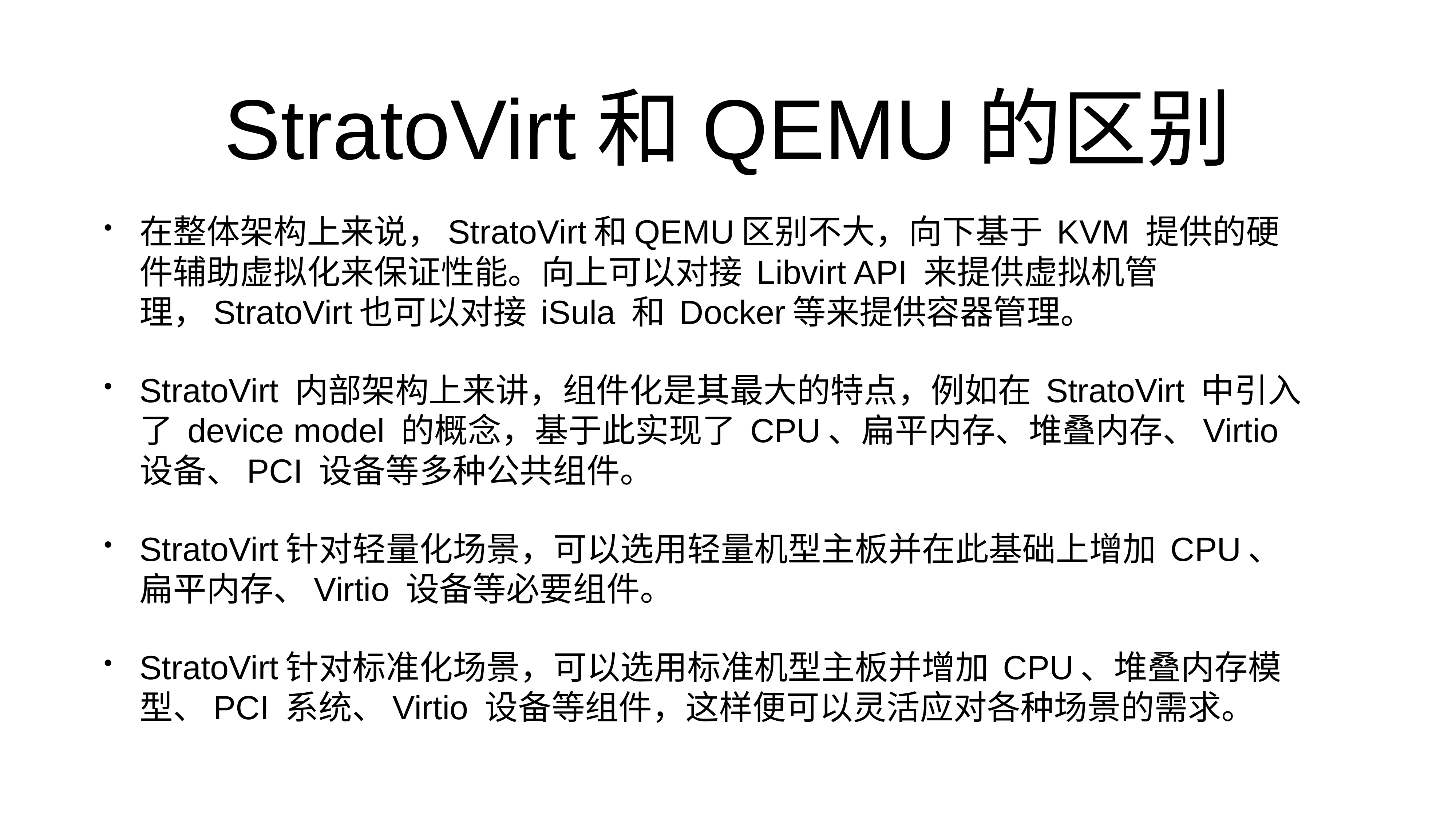

# StratoVirt和QEMU的区别
在整体架构上来说，StratoVirt和QEMU区别不大，向下基于 KVM 提供的硬件辅助虚拟化来保证性能。向上可以对接 Libvirt API 来提供虚拟机管理，StratoVirt也可以对接 iSula 和 Docker等来提供容器管理。
StratoVirt 内部架构上来讲，组件化是其最大的特点，例如在 StratoVirt 中引入了 device model 的概念，基于此实现了 CPU、扁平内存、堆叠内存、Virtio 设备、PCI 设备等多种公共组件。
StratoVirt针对轻量化场景，可以选用轻量机型主板并在此基础上增加 CPU、扁平内存、Virtio 设备等必要组件。
StratoVirt针对标准化场景，可以选用标准机型主板并增加 CPU、堆叠内存模型、PCI 系统、Virtio 设备等组件，这样便可以灵活应对各种场景的需求。